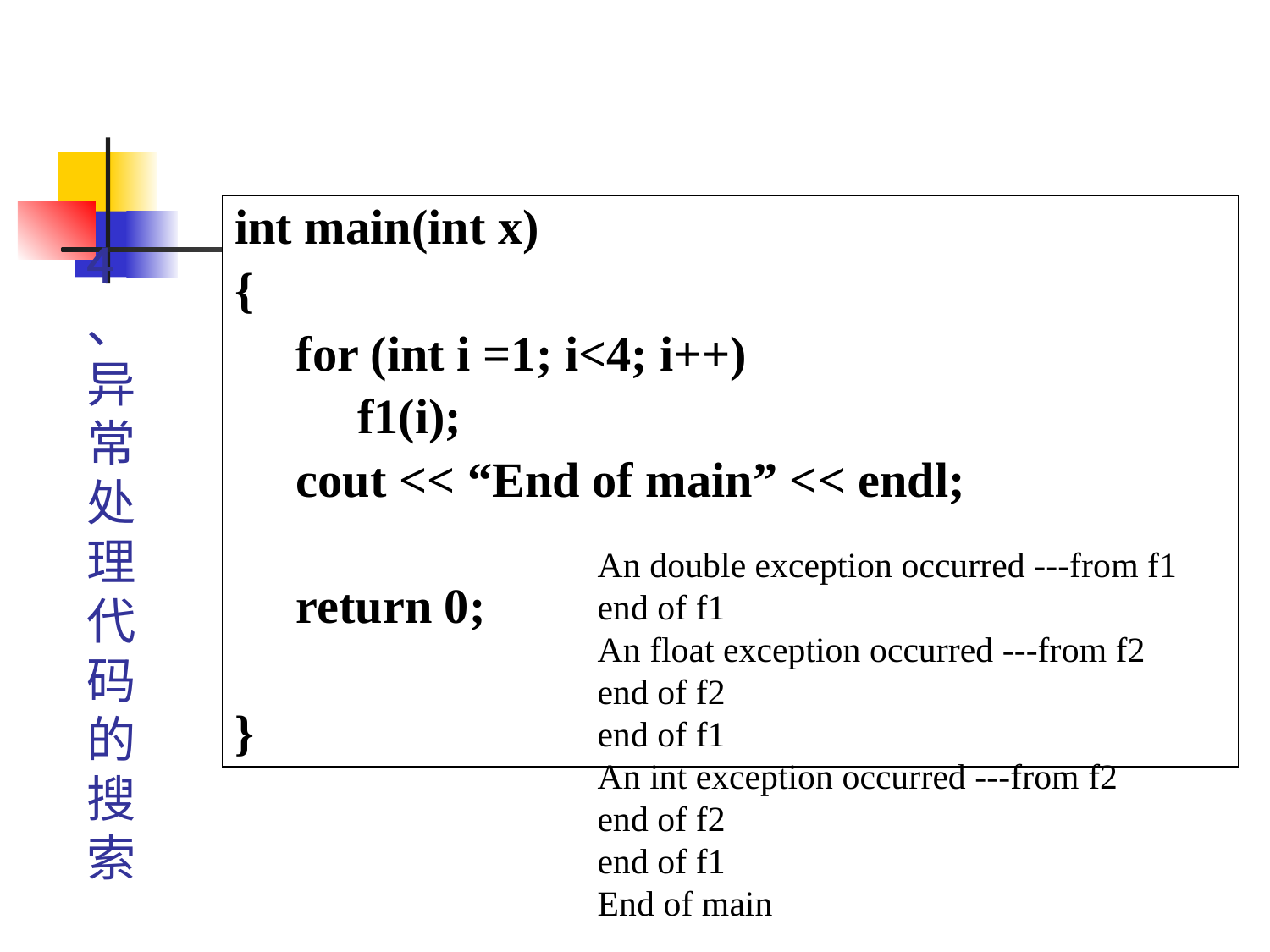

int main(int x)
{
     for (int i =1; i<4; i++)
          f1(i);
     cout << “End of main” << endl;

     return 0;

}
4、异常处理代码的搜索

An double exception occurred ---from f1
end of f1
An float exception occurred ---from f2
end of f2
end of f1
An int exception occurred ---from f2
end of f2
end of f1
End of main